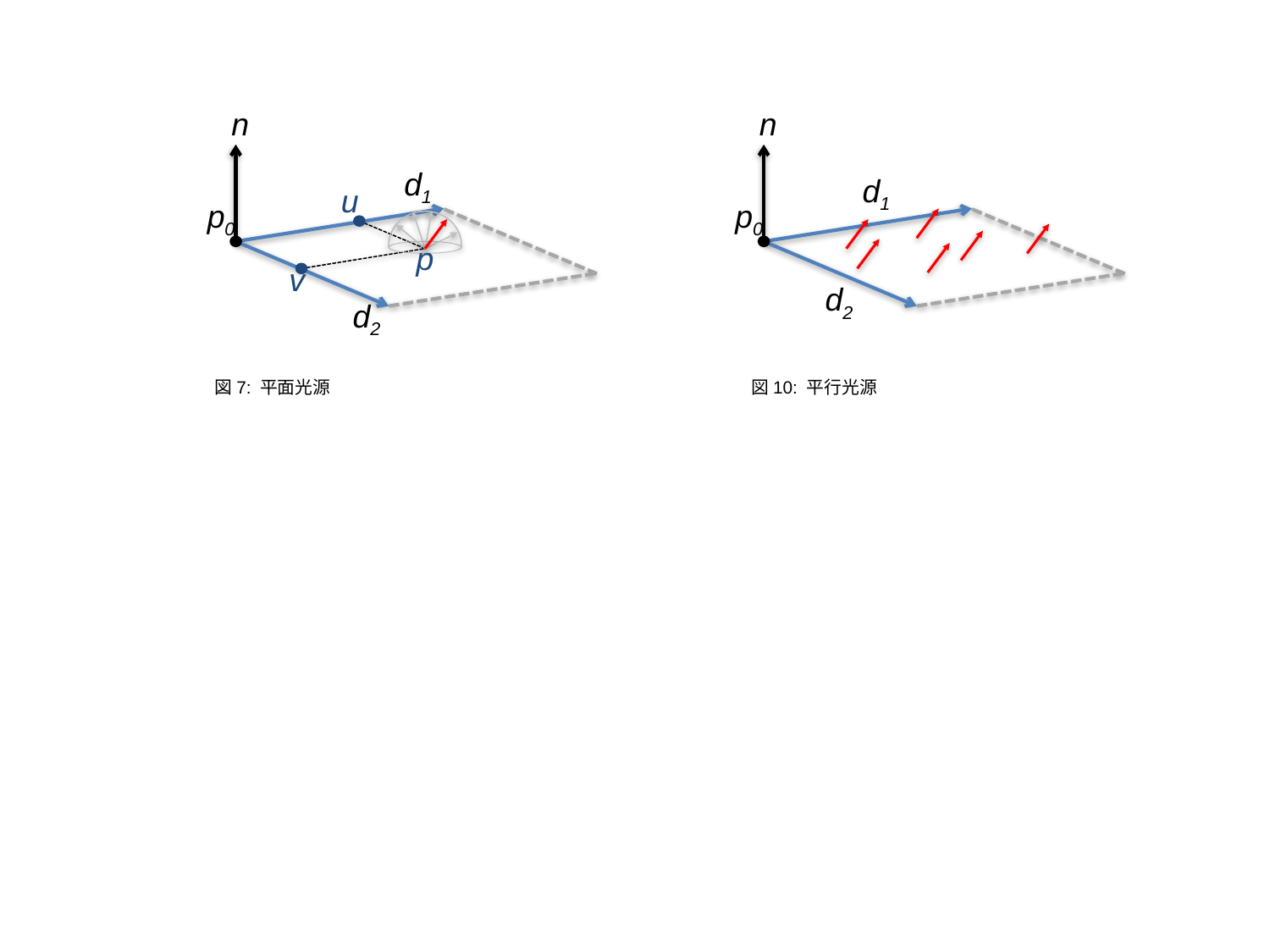

n
n
d1
d1
u
p0
p0

p

v

d2
d2
図7: 平面光源
図10: 平行光源